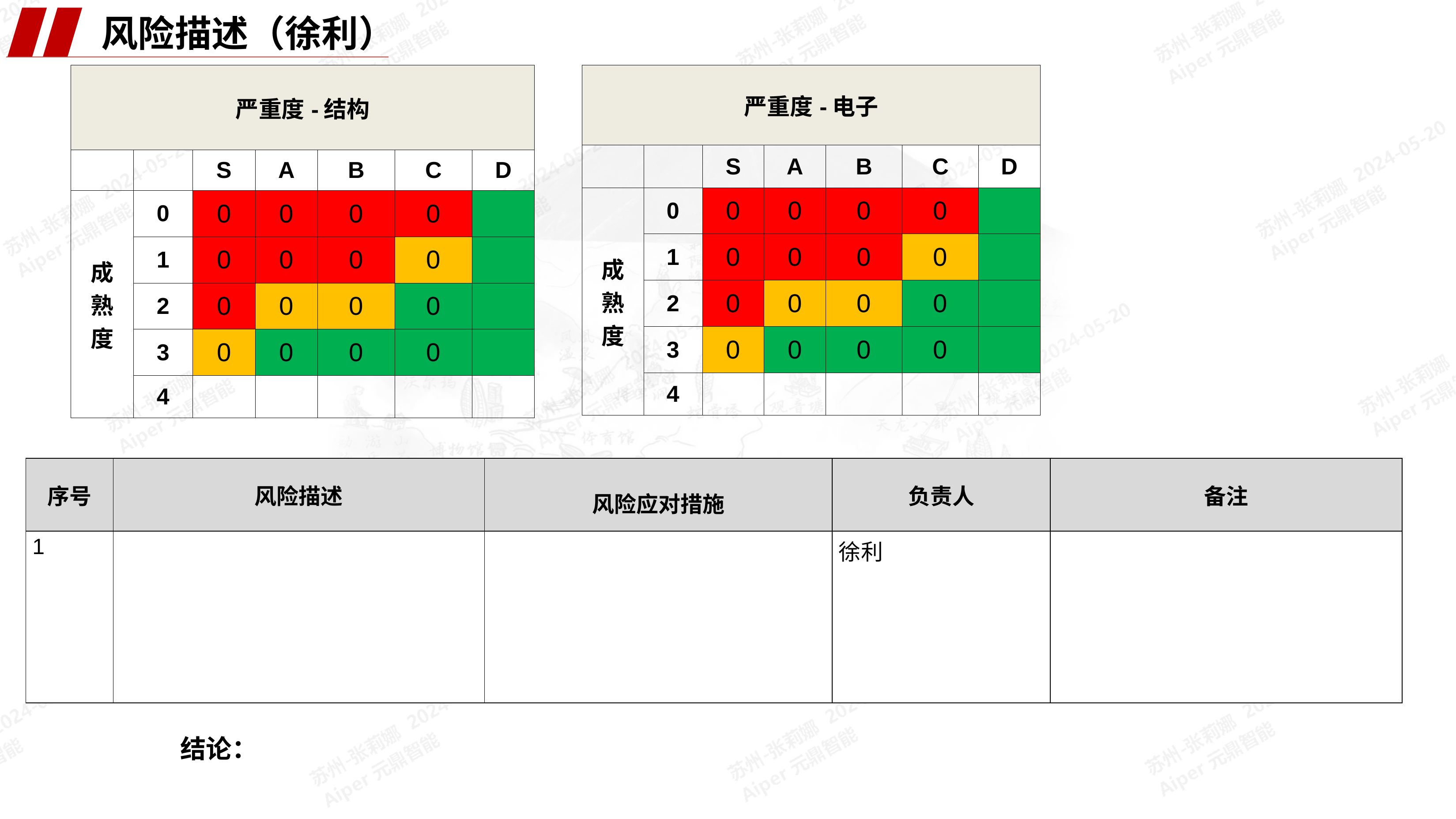

风险描述（徐利）
| 严重度-结构 |  |  |  |  |  |  |
| --- | --- | --- | --- | --- | --- | --- |
|  |  | S | A | B | C | D |
| 成熟度 | 0 | 0 | 0 | 0 | 0 |  |
|  | 1 | 0 | 0 | 0 | 0 |  |
|  | 2 | 0 | 0 | 0 | 0 |  |
|  | 3 | 0 | 0 | 0 | 0 |  |
|  | 4 |  |  |  |  |  |
| 严重度-电子 |  |  |  |  |  |  |
| --- | --- | --- | --- | --- | --- | --- |
|  |  | S | A | B | C | D |
| 成熟度 | 0 | 0 | 0 | 0 | 0 |  |
|  | 1 | 0 | 0 | 0 | 0 |  |
|  | 2 | 0 | 0 | 0 | 0 |  |
|  | 3 | 0 | 0 | 0 | 0 |  |
|  | 4 |  |  |  |  |  |
| 序号 | 风险描述 | 风险应对措施 | 负责人 | 备注 |
| --- | --- | --- | --- | --- |
| 1 |  |  | 徐利 |  |
结论：